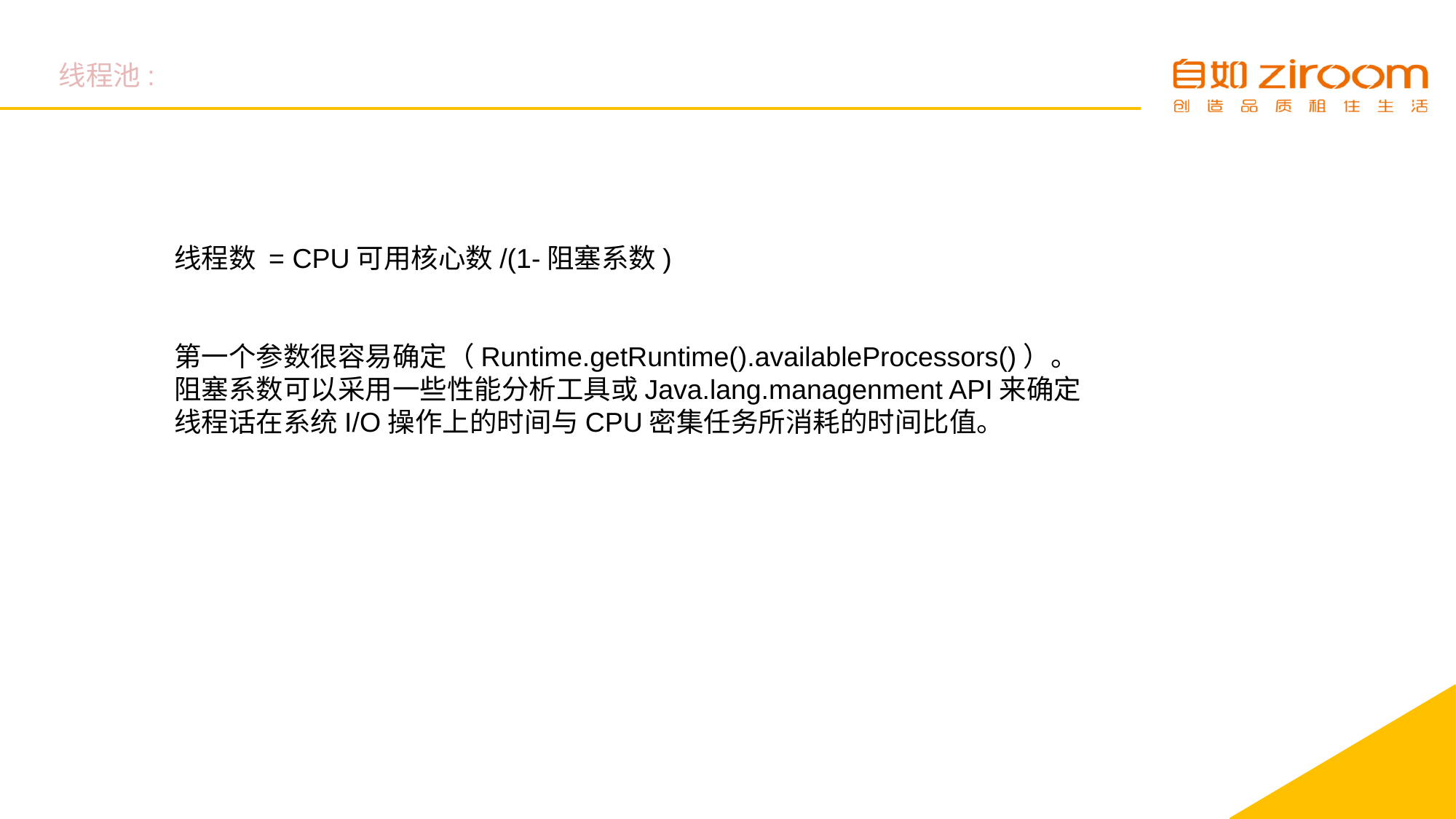

线程池:

线程数 = CPU可用核心数/(1-阻塞系数)

第一个参数很容易确定（Runtime.getRuntime().availableProcessors()）。
阻塞系数可以采用一些性能分析工具或Java.lang.managenment API来确定线程话在系统I/O操作上的时间与CPU密集任务所消耗的时间比值。